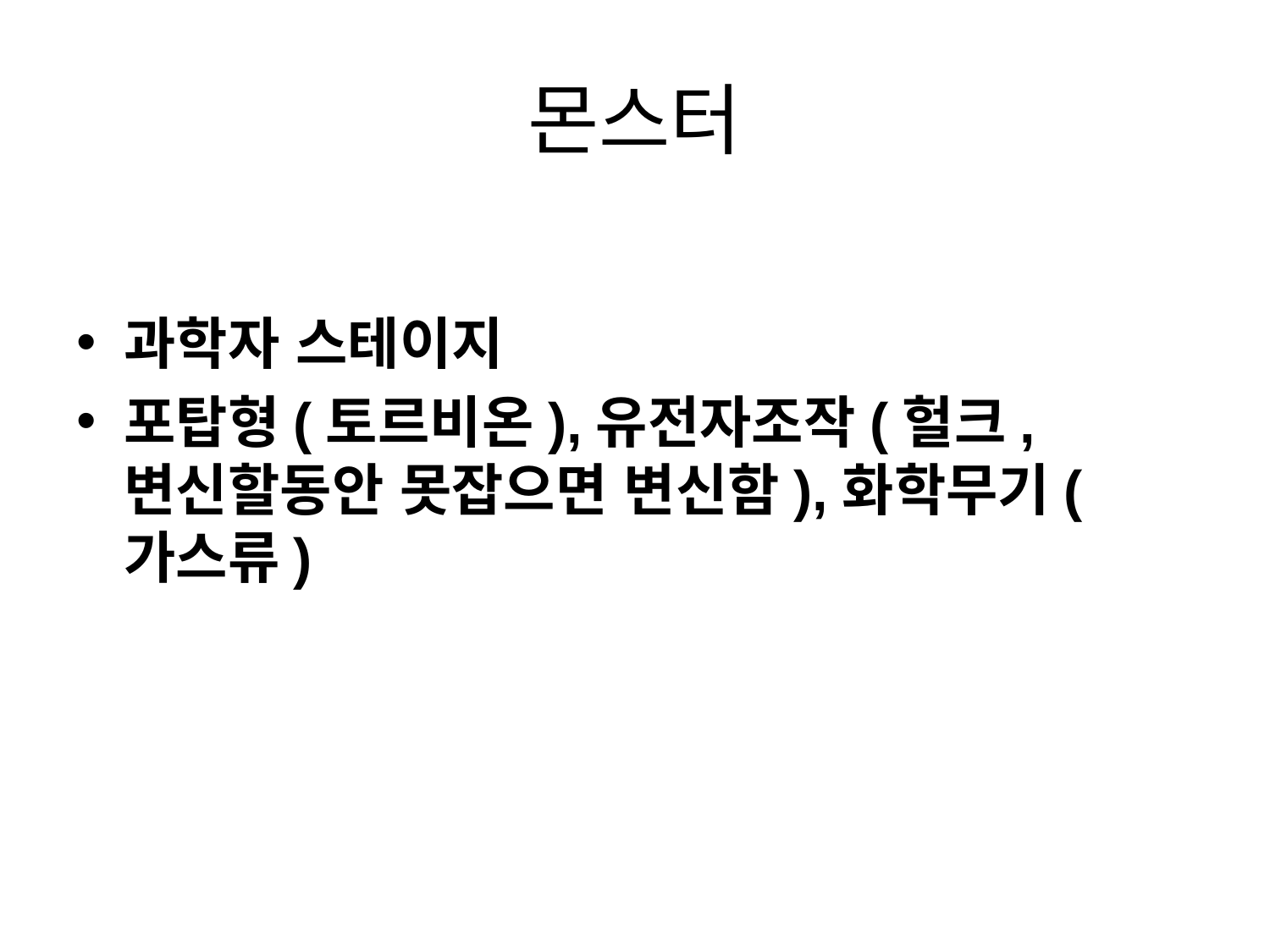

# 몬스터

과학자 스테이지
포탑형(토르비온),유전자조작(헐크,변신할동안 못잡으면 변신함),화학무기(가스류)